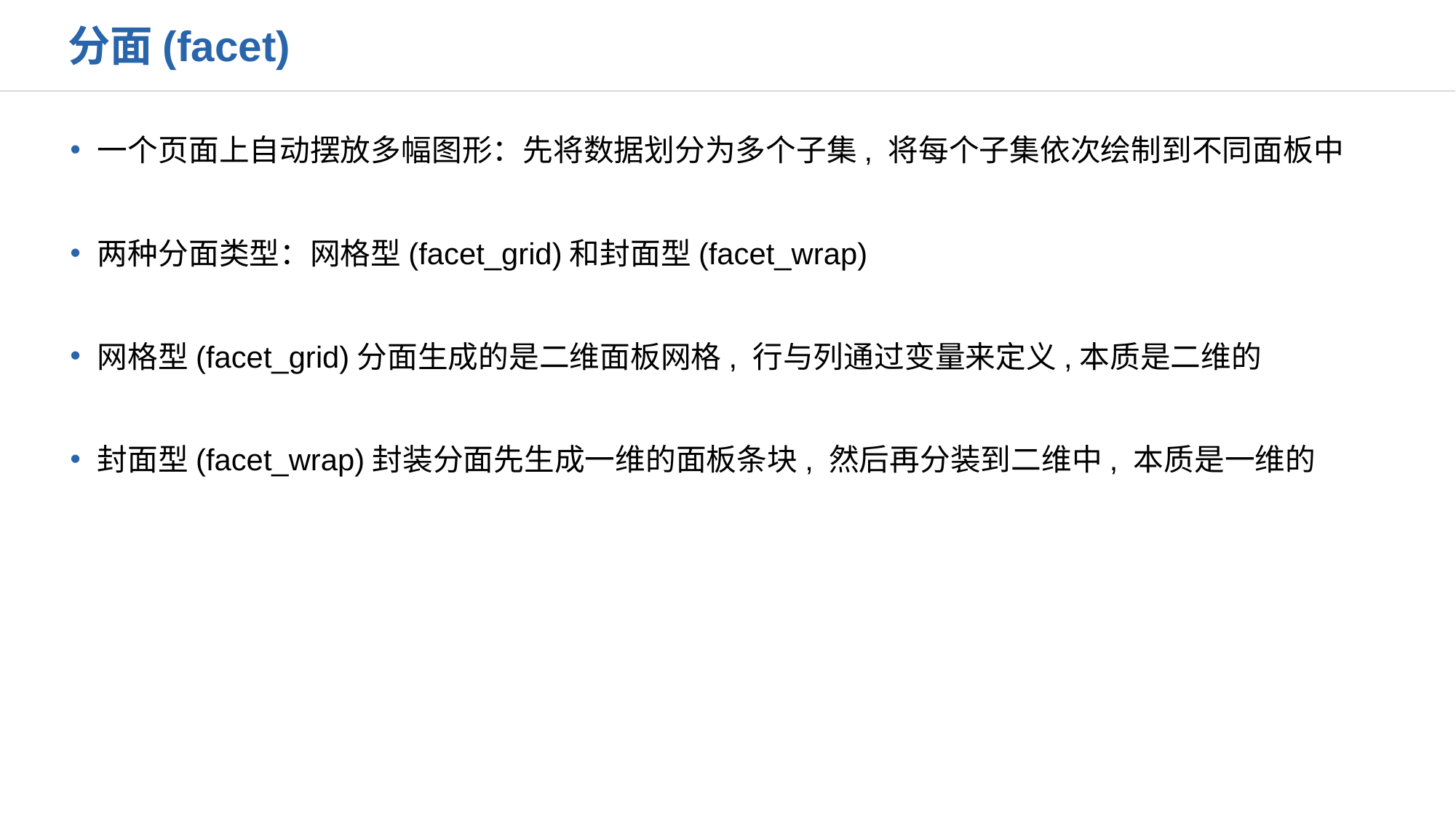

分面(facet)
一个页面上自动摆放多幅图形：先将数据划分为多个子集, 将每个子集依次绘制到不同面板中

两种分面类型：网格型(facet_grid)和封面型(facet_wrap)

网格型(facet_grid)分面生成的是二维面板网格, 行与列通过变量来定义,本质是二维的

封面型(facet_wrap)封装分面先生成一维的面板条块, 然后再分装到二维中, 本质是一维的